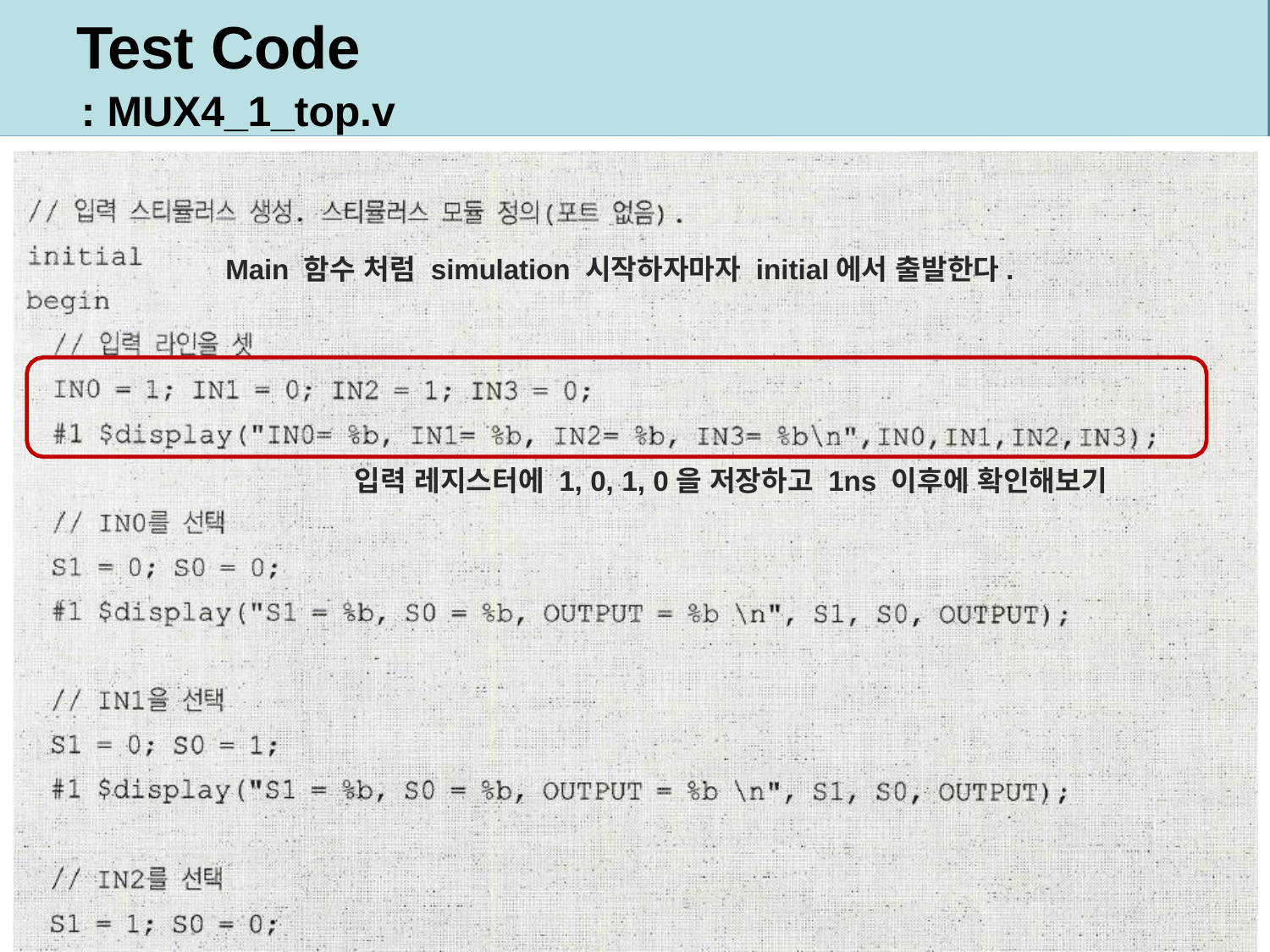

# Test Code
: MUX4_1_top.v

Main 함수 처럼 simulation 시작하자마자 initial에서 출발한다.

입력 레지스터에 1, 0, 1, 0을 저장하고 1ns 이후에 확인해보기
25
26